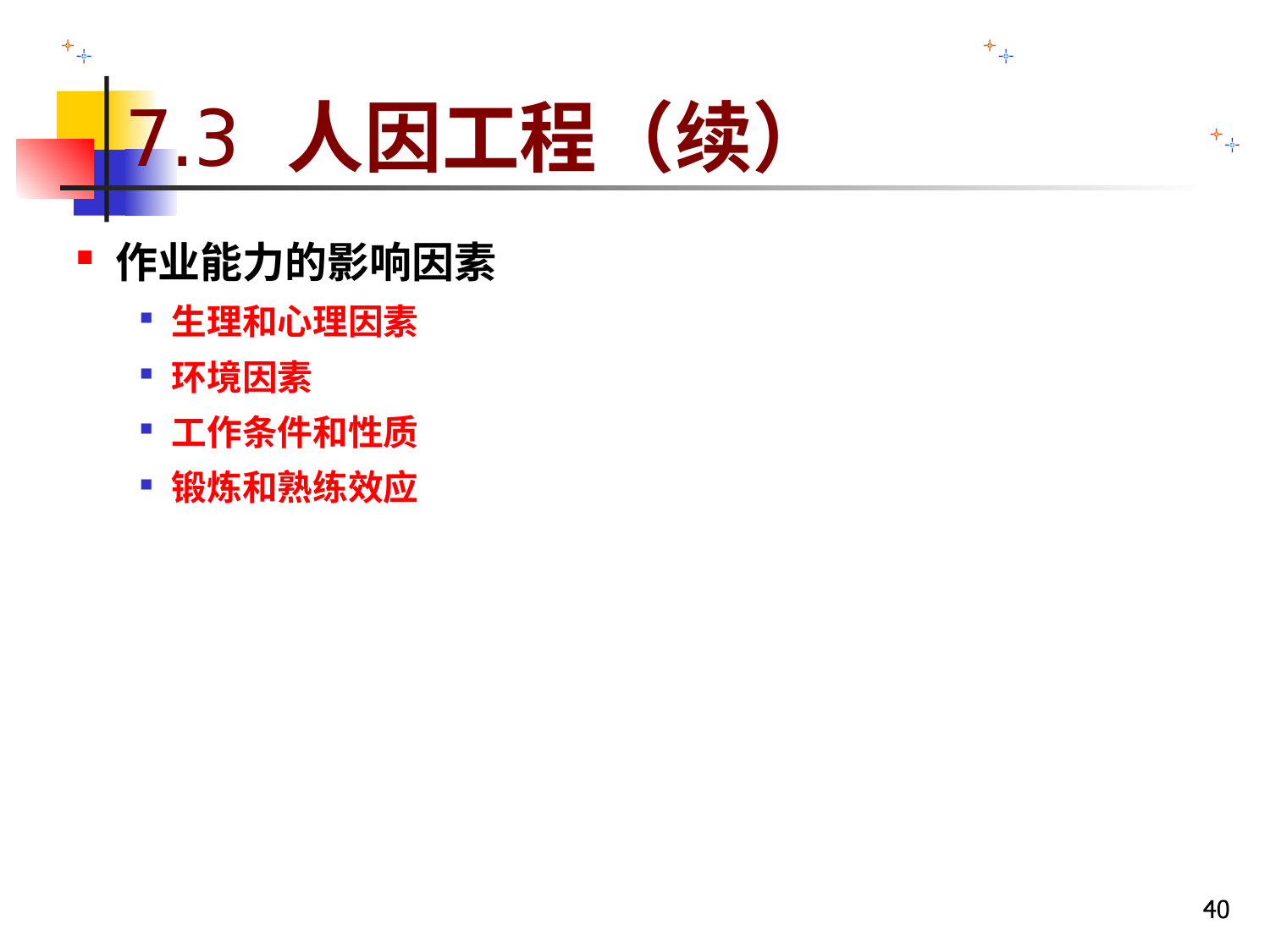

# 7.3 人因工程（续）
作业能力的影响因素
生理和心理因素
环境因素
工作条件和性质
锻炼和熟练效应
40